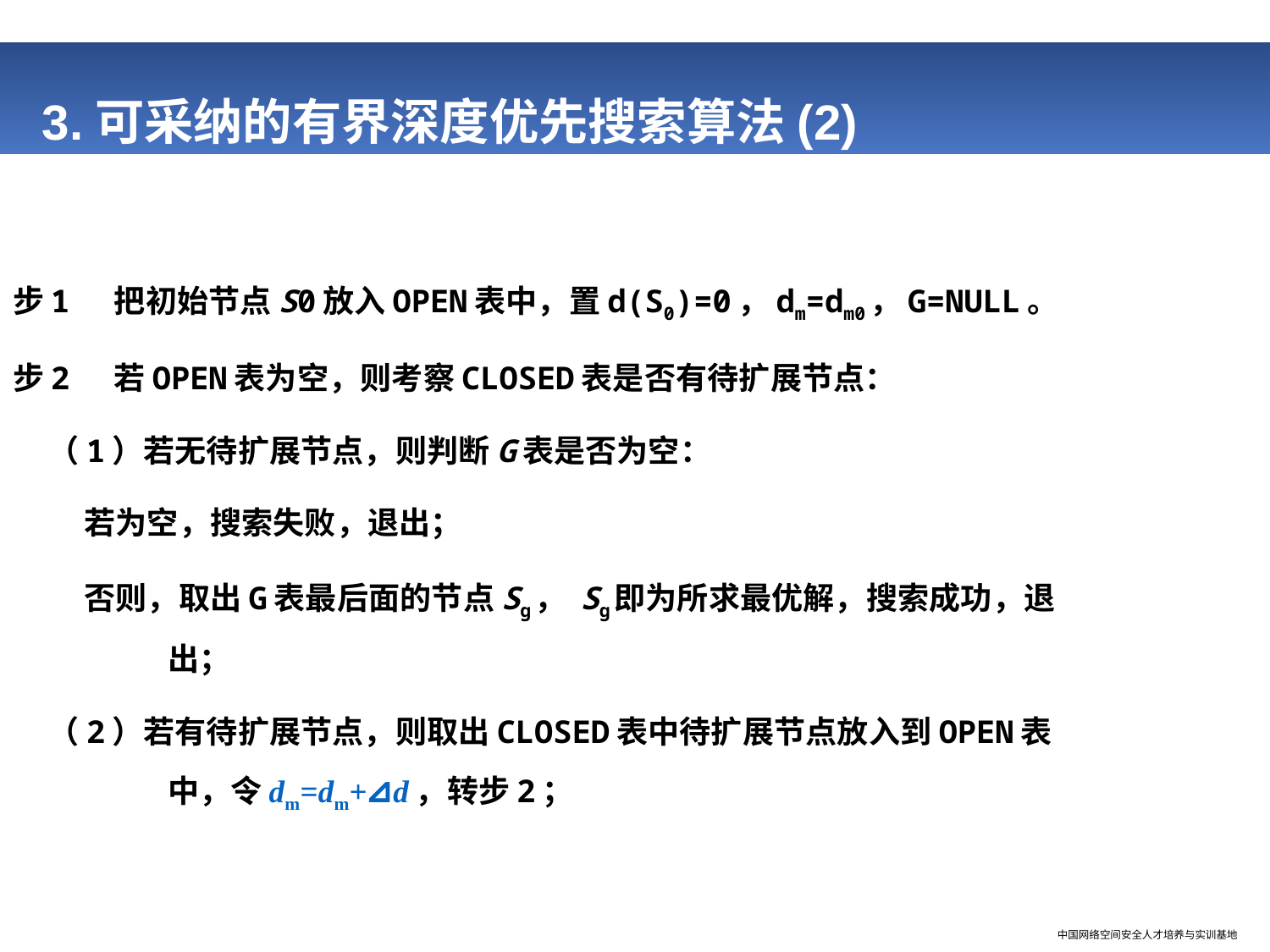

# 3.可采纳的有界深度优先搜索算法(2)
步1  把初始节点S0放入OPEN表中，置d(S0)=0，dm=dm0，G=NULL。
步2  若OPEN表为空，则考察CLOSED表是否有待扩展节点：
    （1）若无待扩展节点，则判断G表是否为空：
         若为空，搜索失败，退出；
         否则，取出G表最后面的节点Sg， Sg即为所求最优解，搜索成功，退出；
    （2）若有待扩展节点，则取出CLOSED表中待扩展节点放入到OPEN表中，令dm=dm+⊿d，转步2；